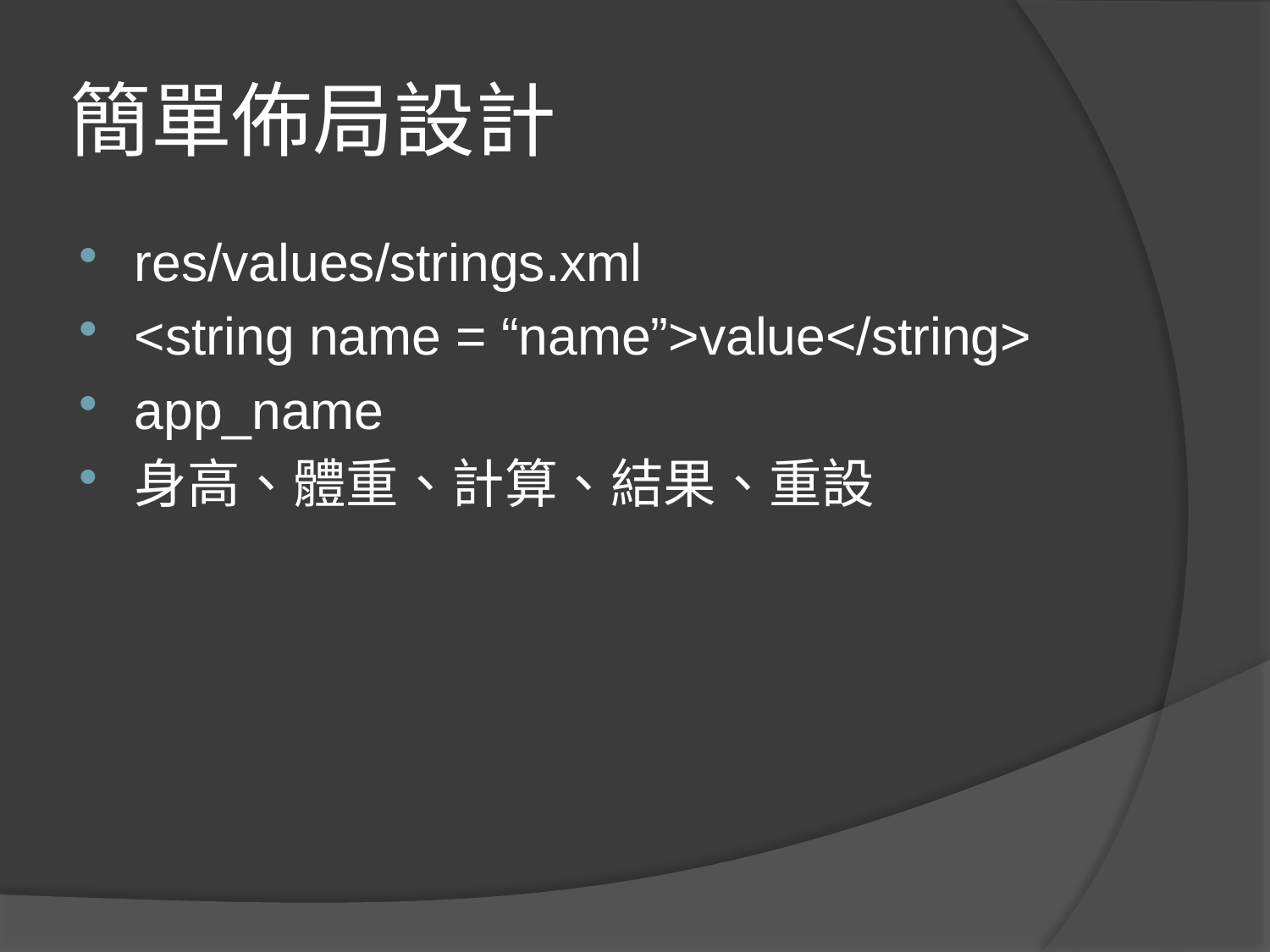

# 簡單佈局設計
res/values/strings.xml
<string name = “name”>value</string>
app_name
身高、體重、計算、結果、重設